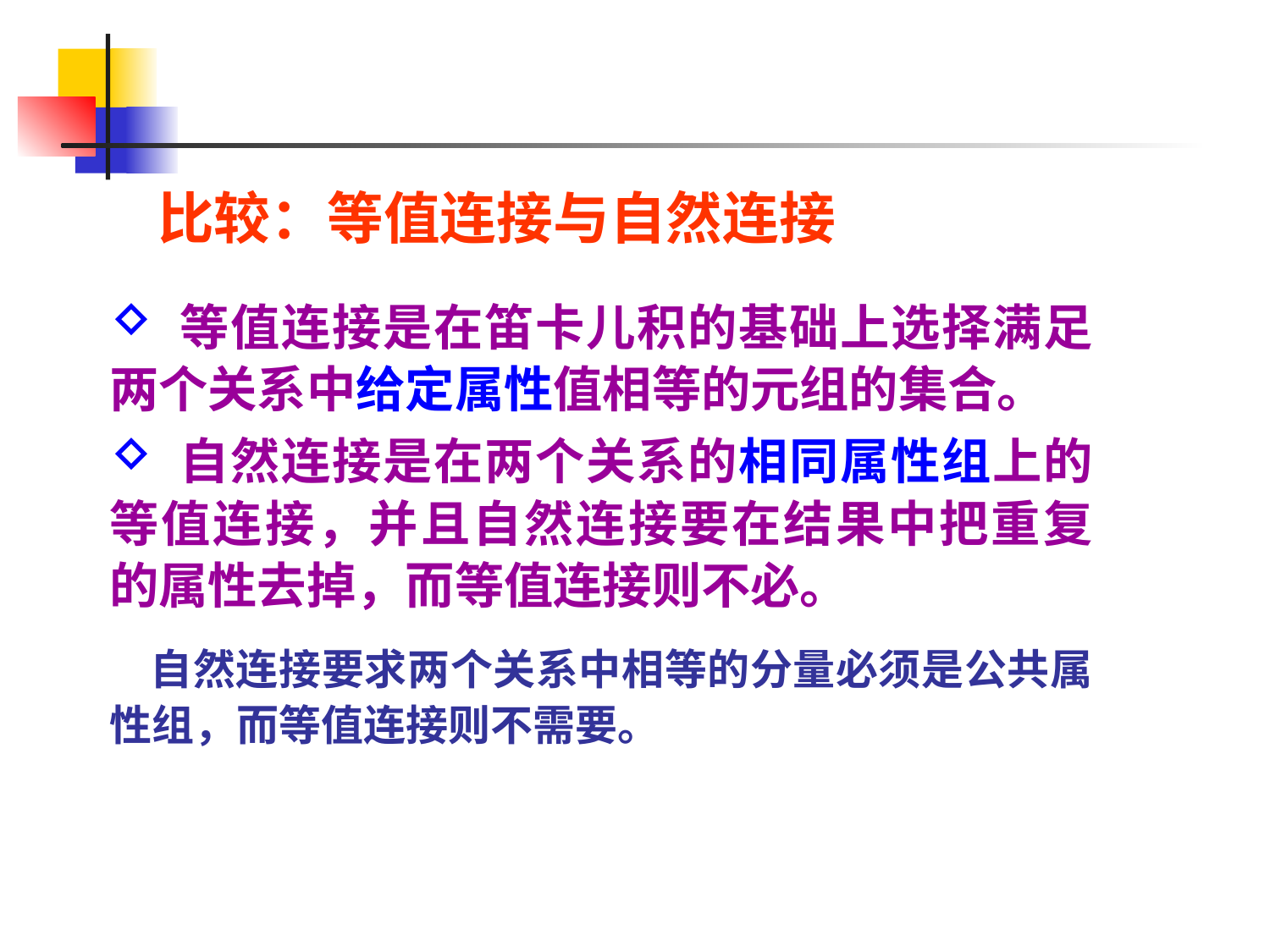

比较：等值连接与自然连接
 等值连接是在笛卡儿积的基础上选择满足两个关系中给定属性值相等的元组的集合。
 自然连接是在两个关系的相同属性组上的等值连接，并且自然连接要在结果中把重复的属性去掉，而等值连接则不必。
  自然连接要求两个关系中相等的分量必须是公共属性组，而等值连接则不需要。